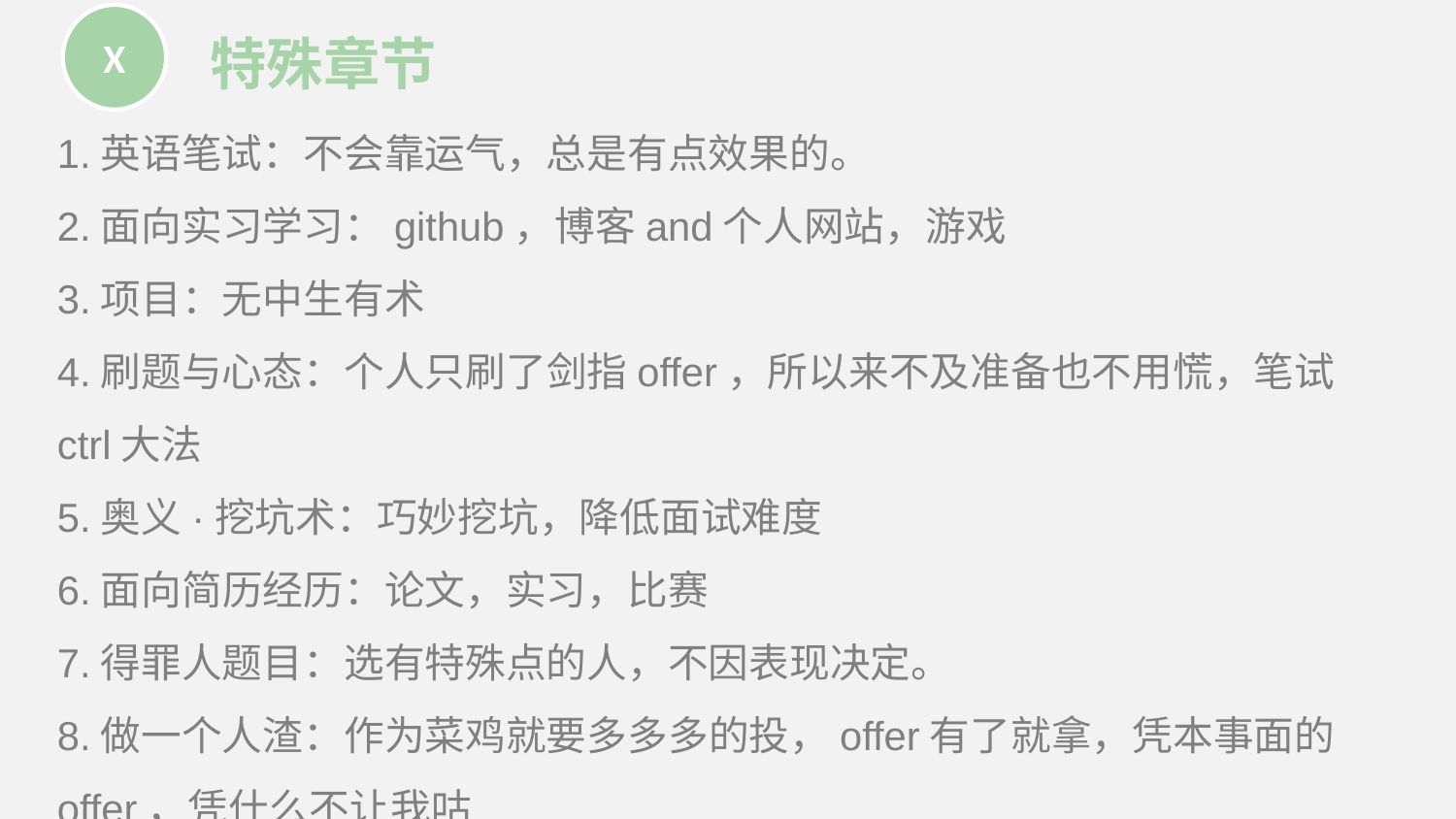

X
特殊章节
1.英语笔试：不会靠运气，总是有点效果的。
2.面向实习学习：github，博客and个人网站，游戏
3.项目：无中生有术
4.刷题与心态：个人只刷了剑指offer，所以来不及准备也不用慌，笔试ctrl大法
5.奥义·挖坑术：巧妙挖坑，降低面试难度
6.面向简历经历：论文，实习，比赛
7.得罪人题目：选有特殊点的人，不因表现决定。
8.做一个人渣：作为菜鸡就要多多多的投，offer有了就拿，凭本事面的offer，凭什么不让我咕